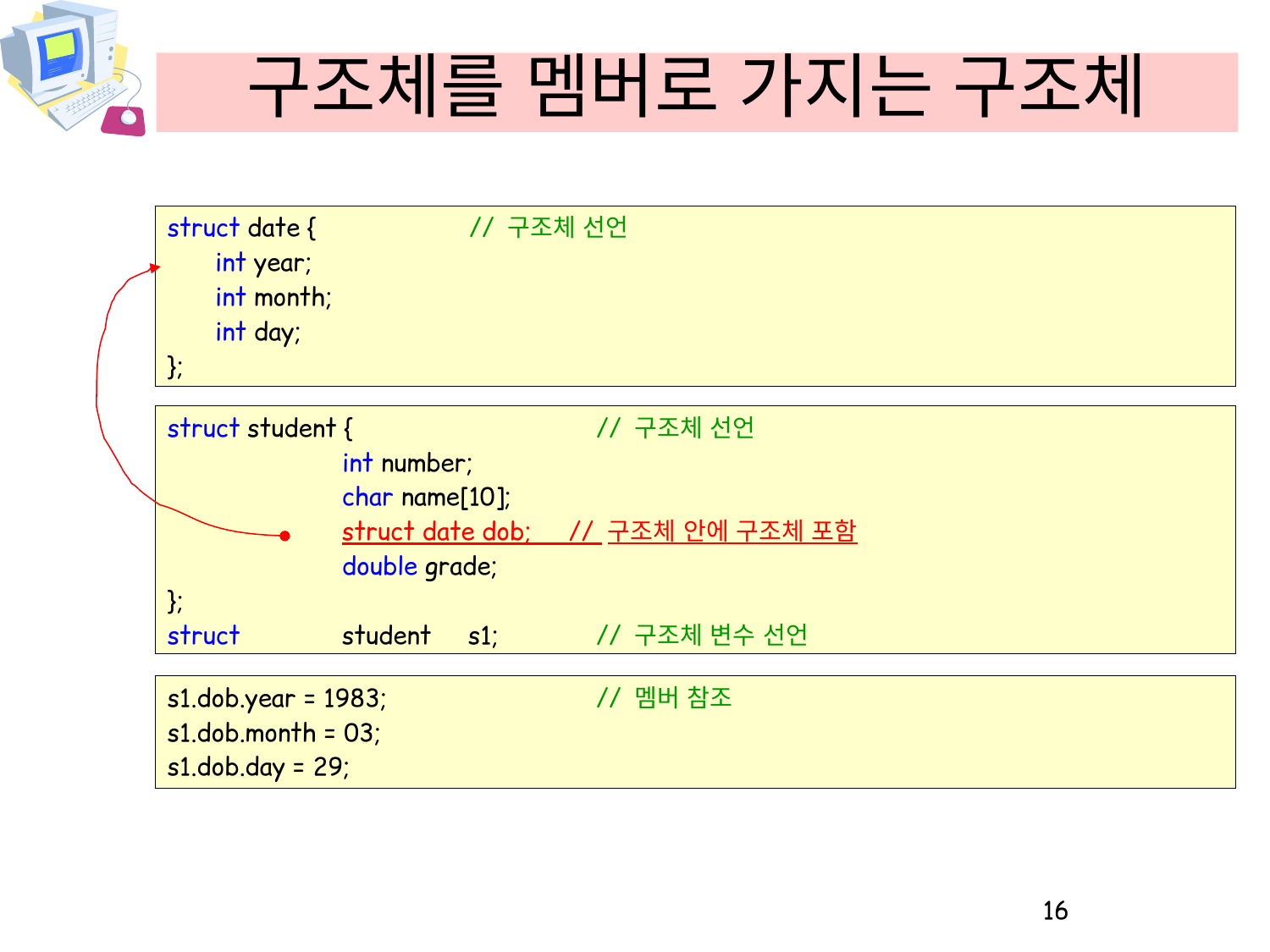

# 구조체를 멤버로 가지는 구조체
struct date {		// 구조체 선언
	int year;
	int month;
	int day;
};

struct student {		// 구조체 선언
		int number;
		char name[10];
		struct date dob;     // 구조체 안에 구조체 포함
		double grade;
};
struct	student     s1;	// 구조체 변수 선언
s1.dob.year = 1983;		// 멤버 참조
s1.dob.month = 03;
s1.dob.day = 29;
16